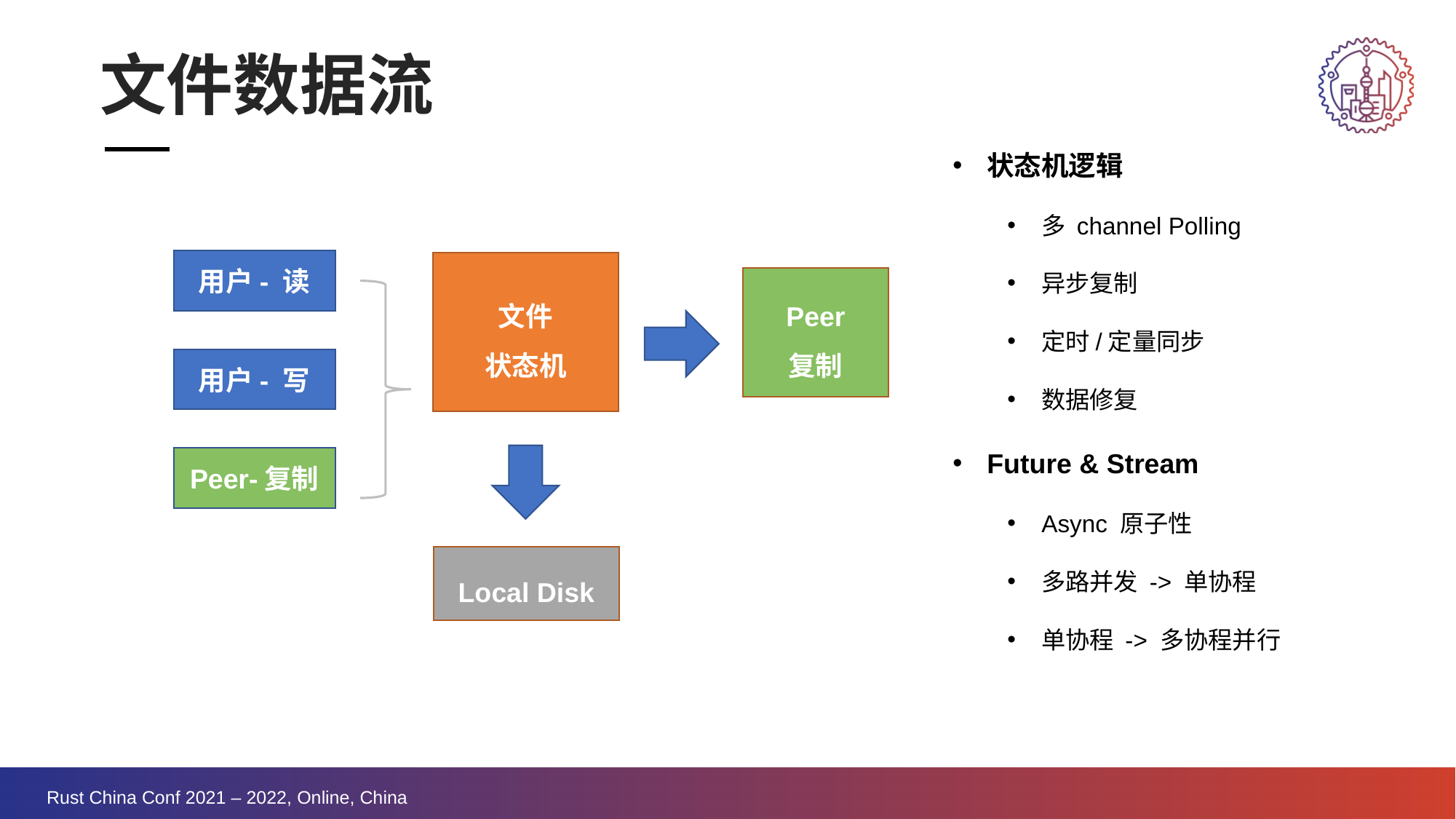

文件数据流
状态机逻辑
多 channel Polling
异步复制
定时/定量同步
数据修复
Future & Stream
Async 原子性
多路并发 -> 单协程
单协程 -> 多协程并行

用户- 读
文件
状态机
Peer
复制

用户- 写

Peer-复制
Local Disk